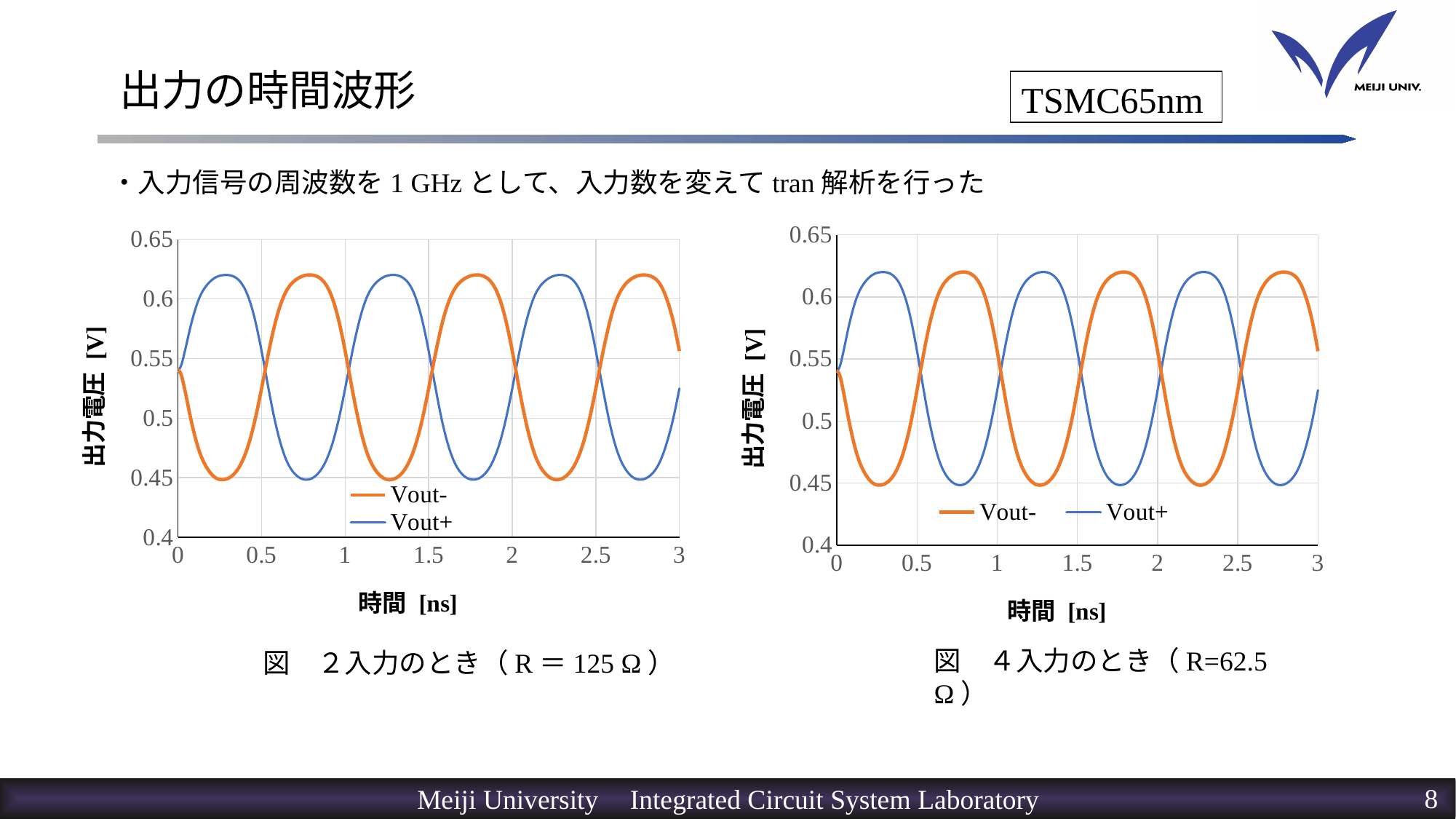

# 出力の時間波形
TSMC65nm
・入力信号の周波数を1 GHzとして、入力数を変えてtran解析を行った

### Chart

| Category |  |  |
|---|---|---|

### Chart

| Category |  |  |
|---|---|---|
図　４入力のとき（R=62.5 Ω）
図　２入力のとき（R＝125 Ω）